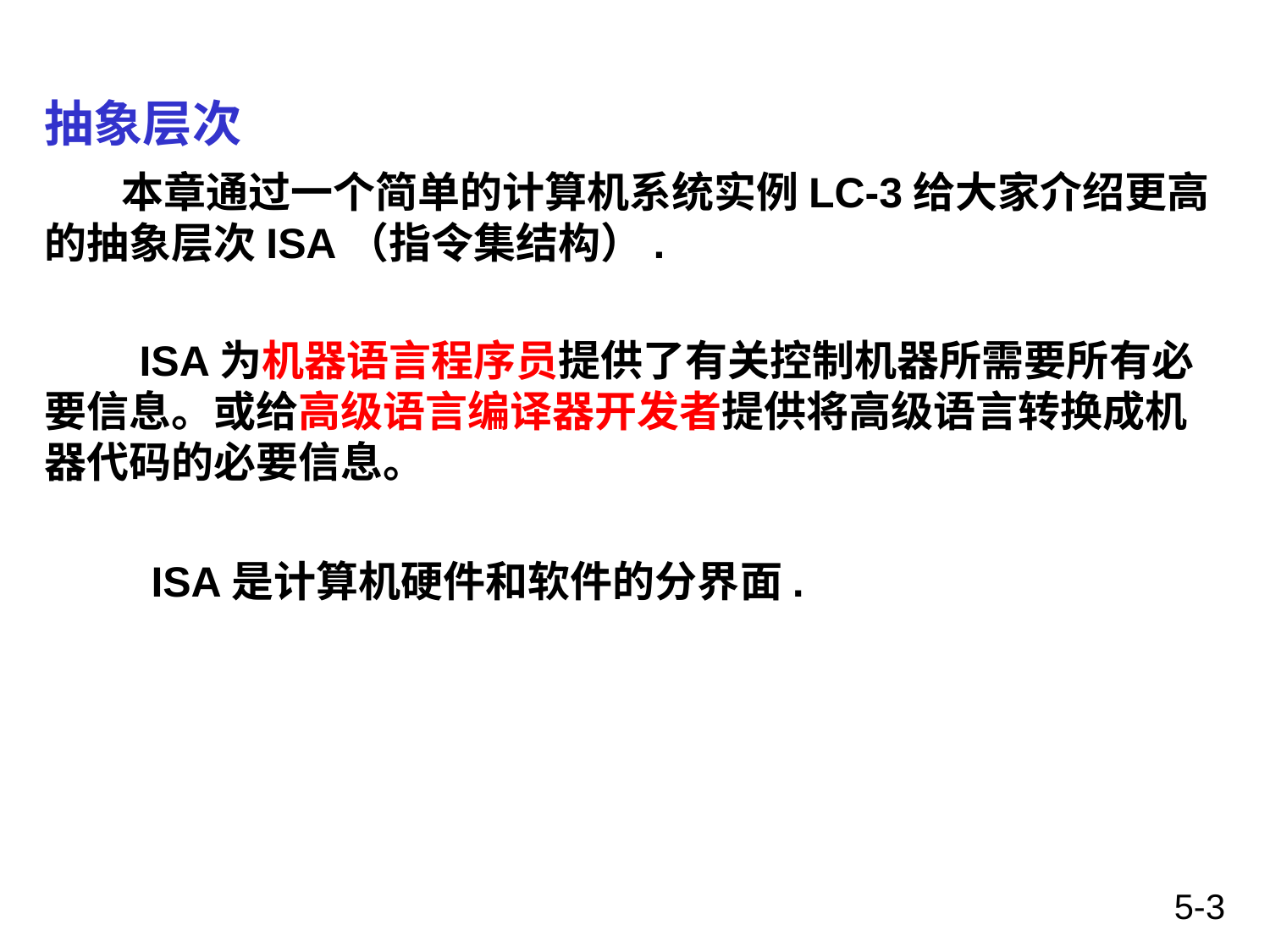

# 抽象层次
       本章通过一个简单的计算机系统实例LC-3给大家介绍更高的抽象层次ISA（指令集结构）.

        ISA为机器语言程序员提供了有关控制机器所需要所有必要信息。或给高级语言编译器开发者提供将高级语言转换成机器代码的必要信息。

         ISA是计算机硬件和软件的分界面.

5-3